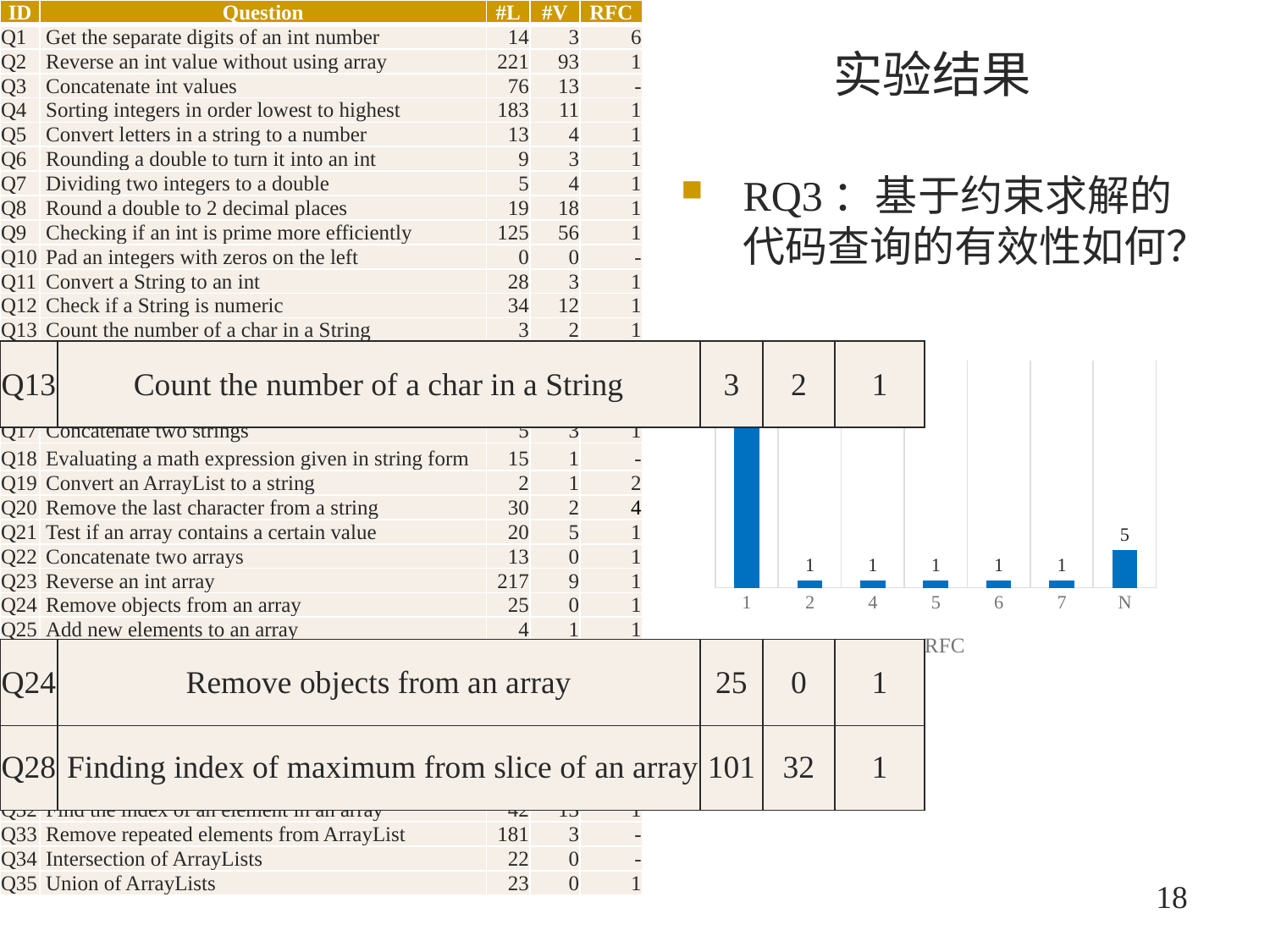

| ID | Question | #L | #V | RFC |
| --- | --- | --- | --- | --- |
| Q1 | Get the separate digits of an int number | 14 | 3 | 6 |
| Q2 | Reverse an int value without using array | 221 | 93 | 1 |
| Q3 | Concatenate int values | 76 | 13 | - |
| Q4 | Sorting integers in order lowest to highest | 183 | 11 | 1 |
| Q5 | Convert letters in a string to a number | 13 | 4 | 1 |
| Q6 | Rounding a double to turn it into an int | 9 | 3 | 1 |
| Q7 | Dividing two integers to a double | 5 | 4 | 1 |
| Q8 | Round a double to 2 decimal places | 19 | 18 | 1 |
| Q9 | Checking if an int is prime more efficiently | 125 | 56 | 1 |
| Q10 | Pad an integers with zeros on the left | 0 | 0 | - |
| Q11 | Convert a String to an int | 28 | 3 | 1 |
| Q12 | Check if a String is numeric | 34 | 12 | 1 |
| Q13 | Count the number of a char in a String | 3 | 2 | 1 |
| Q14 | Reverse a string | 43 | 0 | 1 |
| Q15 | Check whether a string is not null and not empty | 59 | 6 | 1 |
| Q16 | Check string for palindrome | 38 | 12 | 1 |
| Q17 | Concatenate two strings | 5 | 3 | 1 |
| Q18 | Evaluating a math expression given in string form | 15 | 1 | - |
| Q19 | Convert an ArrayList to a string | 2 | 1 | 2 |
| Q20 | Remove the last character from a string | 30 | 2 | 4 |
| Q21 | Test if an array contains a certain value | 20 | 5 | 1 |
| Q22 | Concatenate two arrays | 13 | 0 | 1 |
| Q23 | Reverse an int array | 217 | 9 | 1 |
| Q24 | Remove objects from an array | 25 | 0 | 1 |
| Q25 | Add new elements to an array | 4 | 1 | 1 |
| Q26 | Finding the max value in an array of primitives | 63 | 18 | 1 |
| Q27 | Finding the min value in an array of primitives | 101 | 21 | 1 |
| Q28 | Finding index of maximum from slice of an array | 101 | 32 | 1 |
| Q29 | Sort an array | 201 | 5 | 7 |
| Q30 | Array Finding Duplicates | 45 | 29 | 1 |
| Q31 | Array Sort descending? | 222 | 4 | 5 |
| Q32 | Find the index of an element in an array | 42 | 13 | 1 |
| Q33 | Remove repeated elements from ArrayList | 181 | 3 | - |
| Q34 | Intersection of ArrayLists | 22 | 0 | - |
| Q35 | Union of ArrayLists | 23 | 0 | 1 |
# 实验结果
RQ3：基于约束求解的代码查询的有效性如何？

### Chart

| Category | RFC |
|---|---|
| 1 | 25.0 |
| 2 | 1.0 |
| 4 | 1.0 |
| 5 | 1.0 |
| 6 | 1.0 |
| 7 | 1.0 |
| N | 5.0 |
| Q13 | Count the number of a char in a String | 3 | 2 | 1 |
| --- | --- | --- | --- | --- |
| Q24 | Remove objects from an array | 25 | 0 | 1 |
| --- | --- | --- | --- | --- |
| Q28 | Finding index of maximum from slice of an array | 101 | 32 | 1 |
| --- | --- | --- | --- | --- |
18